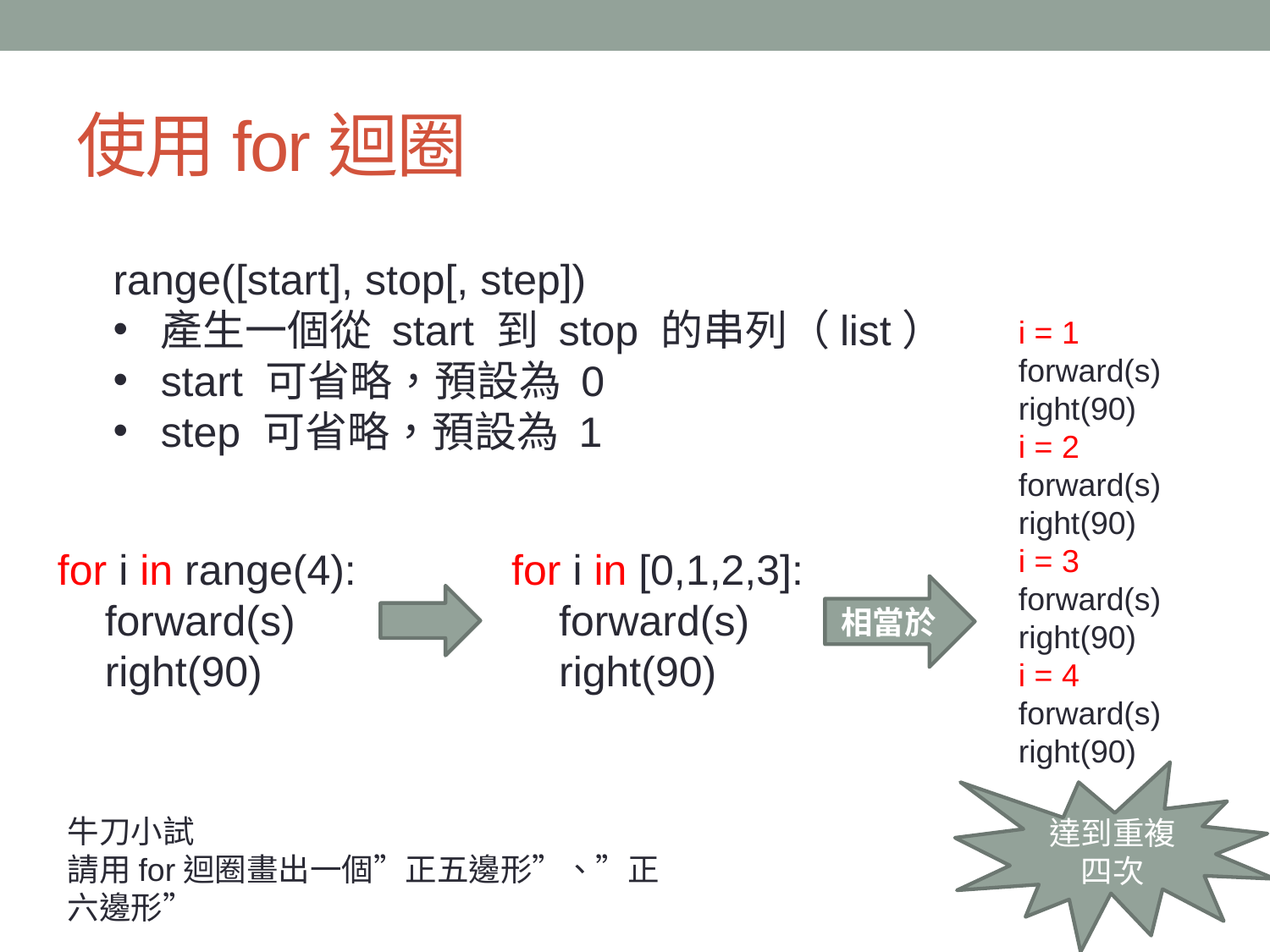

# 使用for迴圈
range([start], stop[, step])
產生一個從 start 到 stop 的串列（list）
start 可省略，預設為 0
step 可省略，預設為 1
i = 1
forward(s)
right(90)
i = 2
forward(s)
right(90)
i = 3
forward(s)
right(90)
i = 4
forward(s)
right(90)

for i in range(4):
    forward(s)
    right(90)

for i in [0,1,2,3]:
    forward(s)
    right(90)

相當於

達到重複四次
牛刀小試
請用for迴圈畫出一個”正五邊形”、”正六邊形”